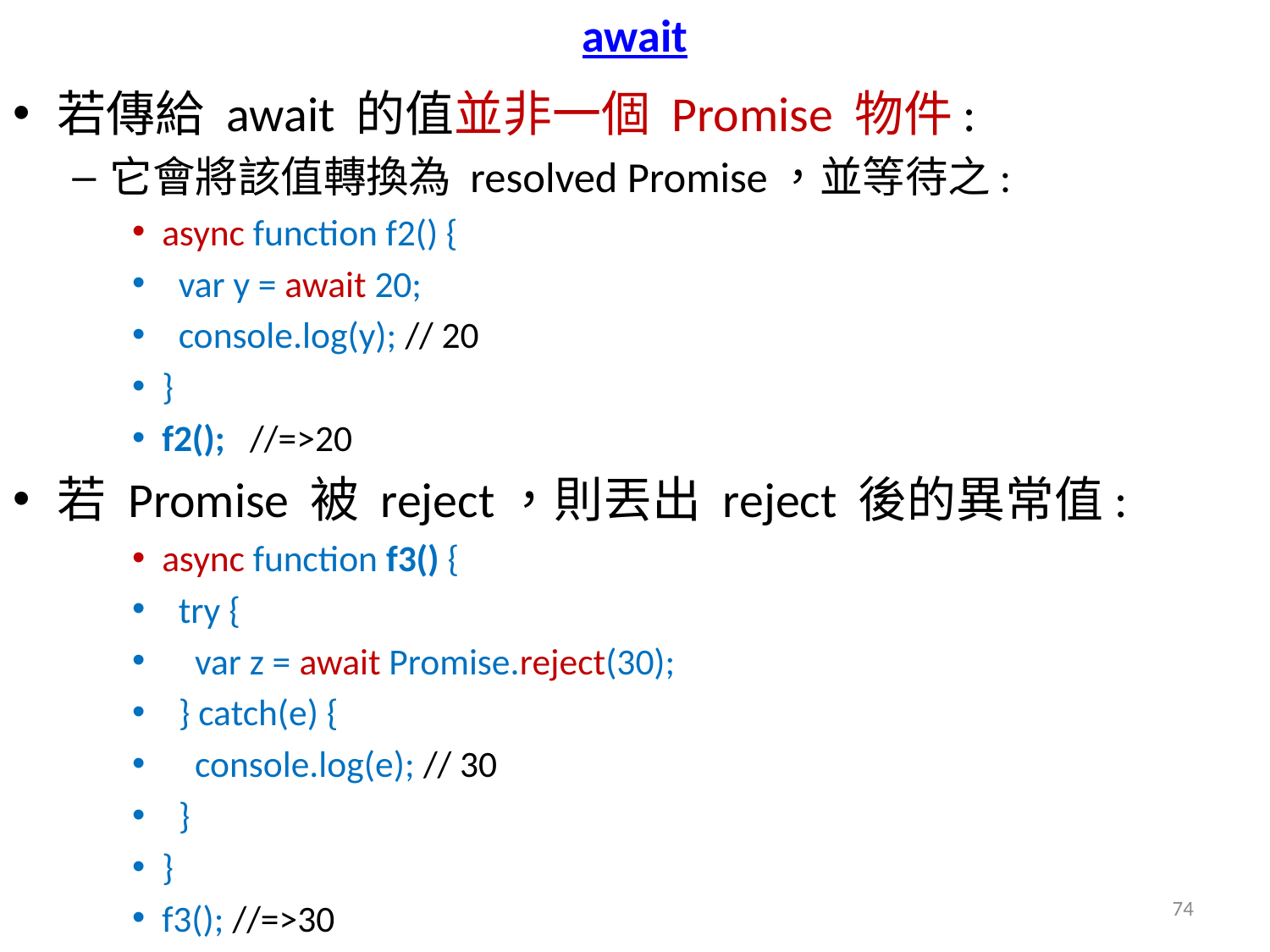

# await
若傳給 await 的值並非一個 Promise 物件:
它會將該值轉換為 resolved Promise，並等待之:
async function f2() {
  var y = await 20;
  console.log(y); // 20
}
f2();   //=>20
若 Promise 被 reject，則丟出 reject 後的異常值:
async function f3() {
  try {
    var z = await Promise.reject(30);
  } catch(e) {
    console.log(e); // 30
  }
}
f3(); //=>30
74